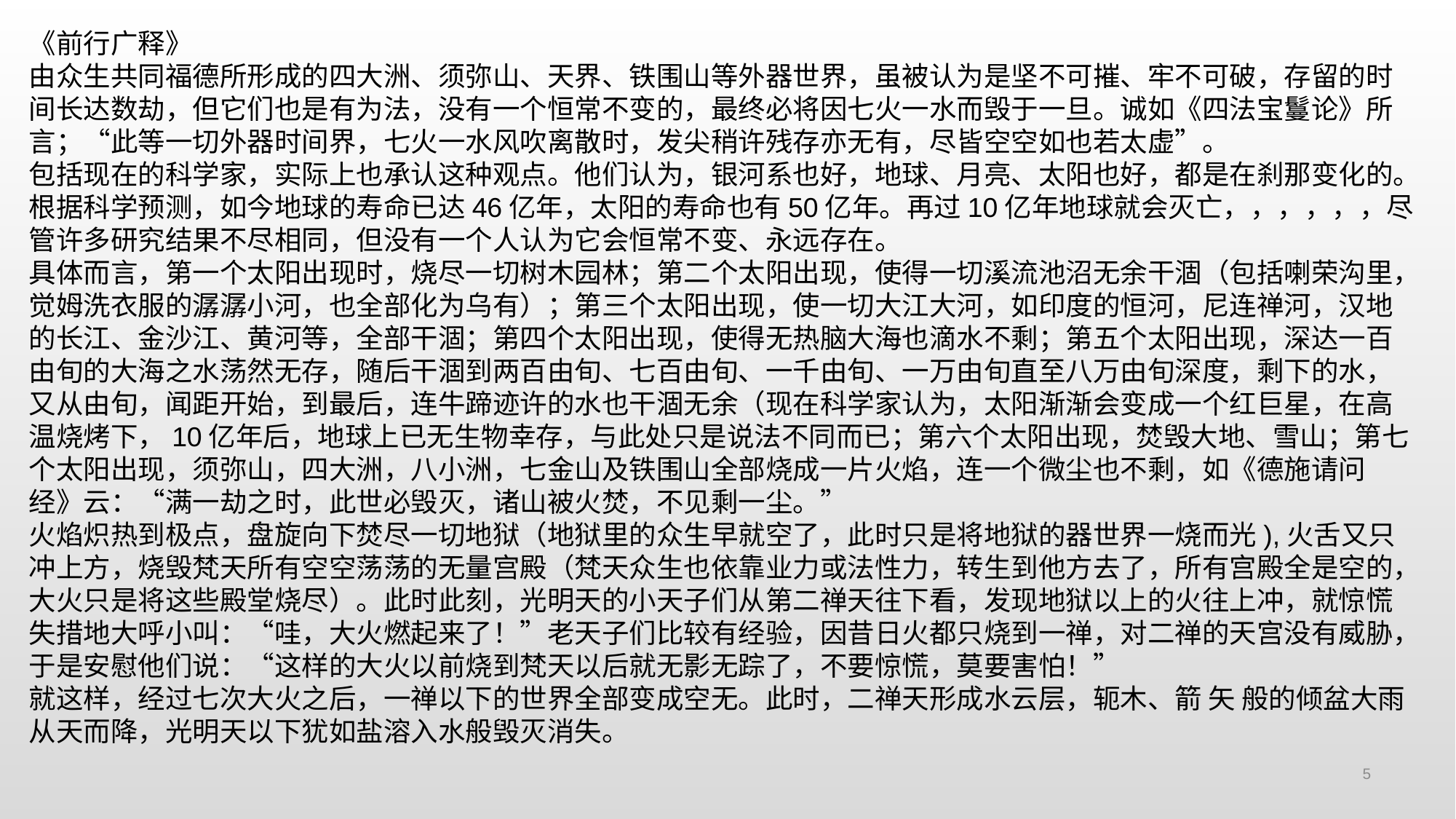

《前行广释》
由众生共同福德所形成的四大洲、须弥山、天界、铁围山等外器世界，虽被认为是坚不可摧、牢不可破，存留的时间长达数劫，但它们也是有为法，没有一个恒常不变的，最终必将因七火一水而毁于一旦。诚如《四法宝鬘论》所言；“此等一切外器时间界，七火一水风吹离散时，发尖稍许残存亦无有，尽皆空空如也若太虚”。
包括现在的科学家，实际上也承认这种观点。他们认为，银河系也好，地球、月亮、太阳也好，都是在刹那变化的。根据科学预测，如今地球的寿命已达46亿年，太阳的寿命也有50亿年。再过10亿年地球就会灭亡，，，，，，尽管许多研究结果不尽相同，但没有一个人认为它会恒常不变、永远存在。
具体而言，第一个太阳出现时，烧尽一切树木园林；第二个太阳出现，使得一切溪流池沼无余干涸（包括喇荣沟里，觉姆洗衣服的潺潺小河，也全部化为乌有）；第三个太阳出现，使一切大江大河，如印度的恒河，尼连禅河，汉地的长江、金沙江、黄河等，全部干涸；第四个太阳出现，使得无热脑大海也滴水不剩；第五个太阳出现，深达一百由旬的大海之水荡然无存，随后干涸到两百由旬、七百由旬、一千由旬、一万由旬直至八万由旬深度，剩下的水，又从由旬，闻距开始，到最后，连牛蹄迹许的水也干涸无余（现在科学家认为，太阳渐渐会变成一个红巨星，在高温烧烤下，10亿年后，地球上已无生物幸存，与此处只是说法不同而已；第六个太阳出现，焚毁大地、雪山；第七个太阳出现，须弥山，四大洲，八小洲，七金山及铁围山全部烧成一片火焰，连一个微尘也不剩，如《德施请问经》云：“满一劫之时，此世必毁灭，诸山被火焚，不见剩一尘。”
火焰炽热到极点，盘旋向下焚尽一切地狱（地狱里的众生早就空了，此时只是将地狱的器世界一烧而光),火舌又只冲上方，烧毁梵天所有空空荡荡的无量宫殿（梵天众生也依靠业力或法性力，转生到他方去了，所有宫殿全是空的，大火只是将这些殿堂烧尽）。此时此刻，光明天的小天子们从第二禅天往下看，发现地狱以上的火往上冲，就惊慌失措地大呼小叫：“哇，大火燃起来了！”老天子们比较有经验，因昔日火都只烧到一禅，对二禅的天宫没有威胁，于是安慰他们说：“这样的大火以前烧到梵天以后就无影无踪了，不要惊慌，莫要害怕！”
就这样，经过七次大火之后，一禅以下的世界全部变成空无。此时，二禅天形成水云层，轭木、箭 矢 般的倾盆大雨从天而降，光明天以下犹如盐溶入水般毁灭消失。

5